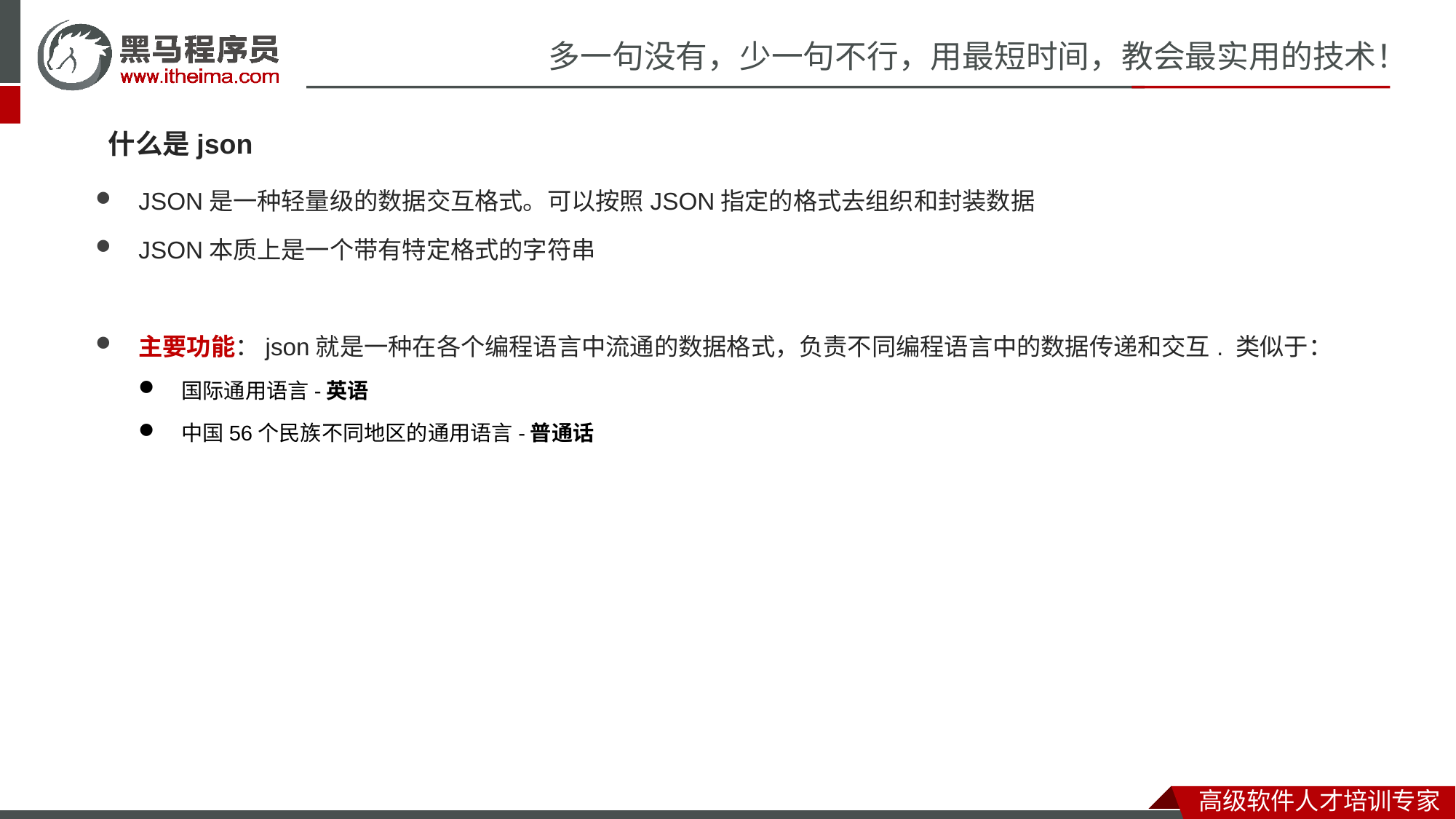

什么是json
JSON是一种轻量级的数据交互格式。可以按照JSON指定的格式去组织和封装数据
JSON本质上是一个带有特定格式的字符串

主要功能：json就是一种在各个编程语言中流通的数据格式，负责不同编程语言中的数据传递和交互. 类似于：
国际通用语言-英语
中国56个民族不同地区的通用语言-普通话